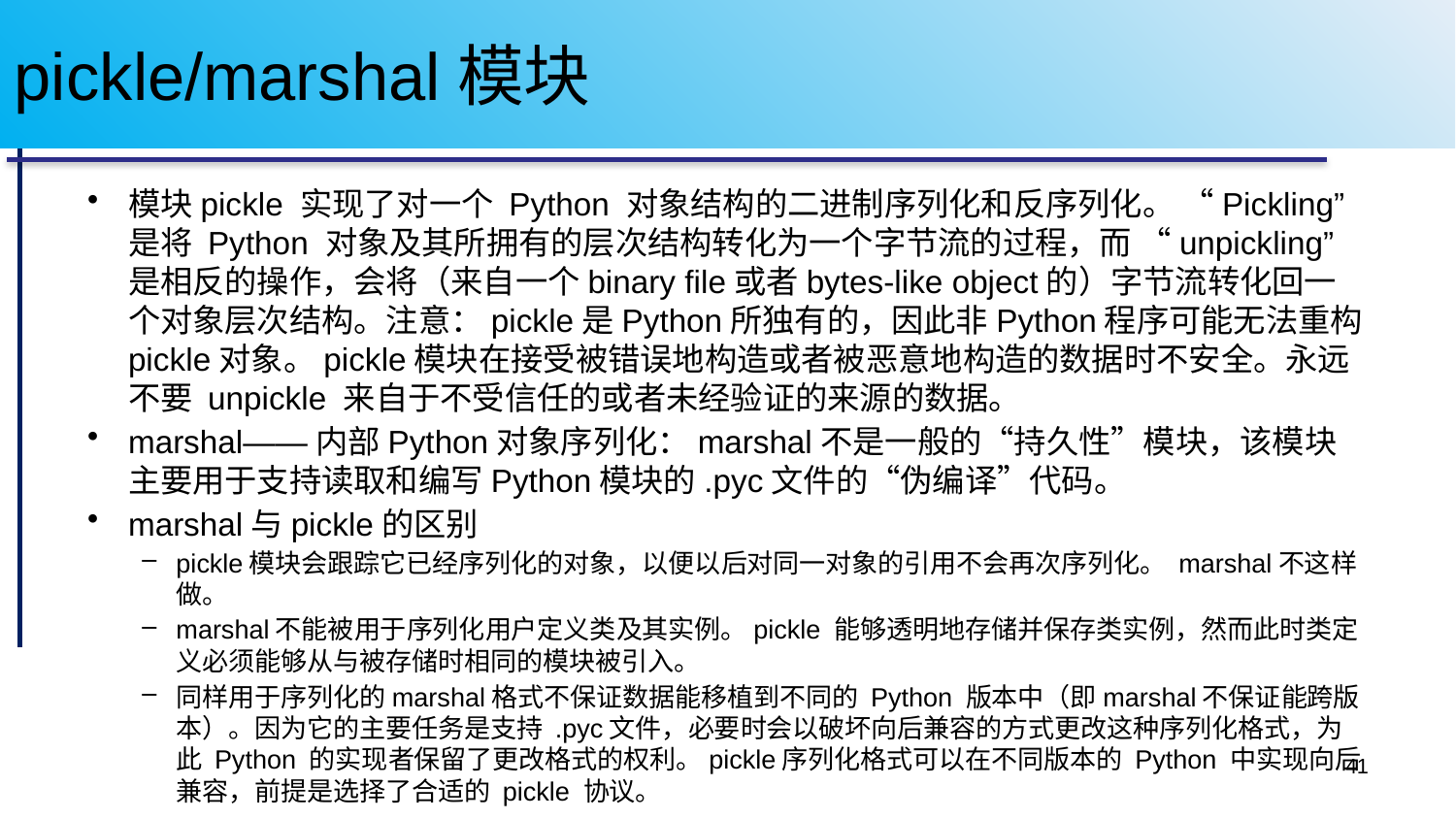

# pickle/marshal模块
模块pickle 实现了对一个 Python 对象结构的二进制序列化和反序列化。 “Pickling” 是将 Python 对象及其所拥有的层次结构转化为一个字节流的过程，而 “unpickling” 是相反的操作，会将（来自一个binary file或者bytes-like object的）字节流转化回一个对象层次结构。注意：pickle是Python所独有的，因此非Python程序可能无法重构pickle对象。pickle模块在接受被错误地构造或者被恶意地构造的数据时不安全。永远不要 unpickle 来自于不受信任的或者未经验证的来源的数据。
marshal——内部Python对象序列化：marshal不是一般的“持久性”模块，该模块主要用于支持读取和编写Python模块的.pyc文件的“伪编译”代码。
marshal与pickle的区别
pickle模块会跟踪它已经序列化的对象，以便以后对同一对象的引用不会再次序列化。 marshal不这样做。
marshal不能被用于序列化用户定义类及其实例。pickle 能够透明地存储并保存类实例，然而此时类定义必须能够从与被存储时相同的模块被引入。
同样用于序列化的marshal格式不保证数据能移植到不同的 Python 版本中（即marshal不保证能跨版本）。因为它的主要任务是支持 .pyc文件，必要时会以破坏向后兼容的方式更改这种序列化格式，为此 Python 的实现者保留了更改格式的权利。pickle序列化格式可以在不同版本的 Python 中实现向后兼容，前提是选择了合适的 pickle 协议。

41